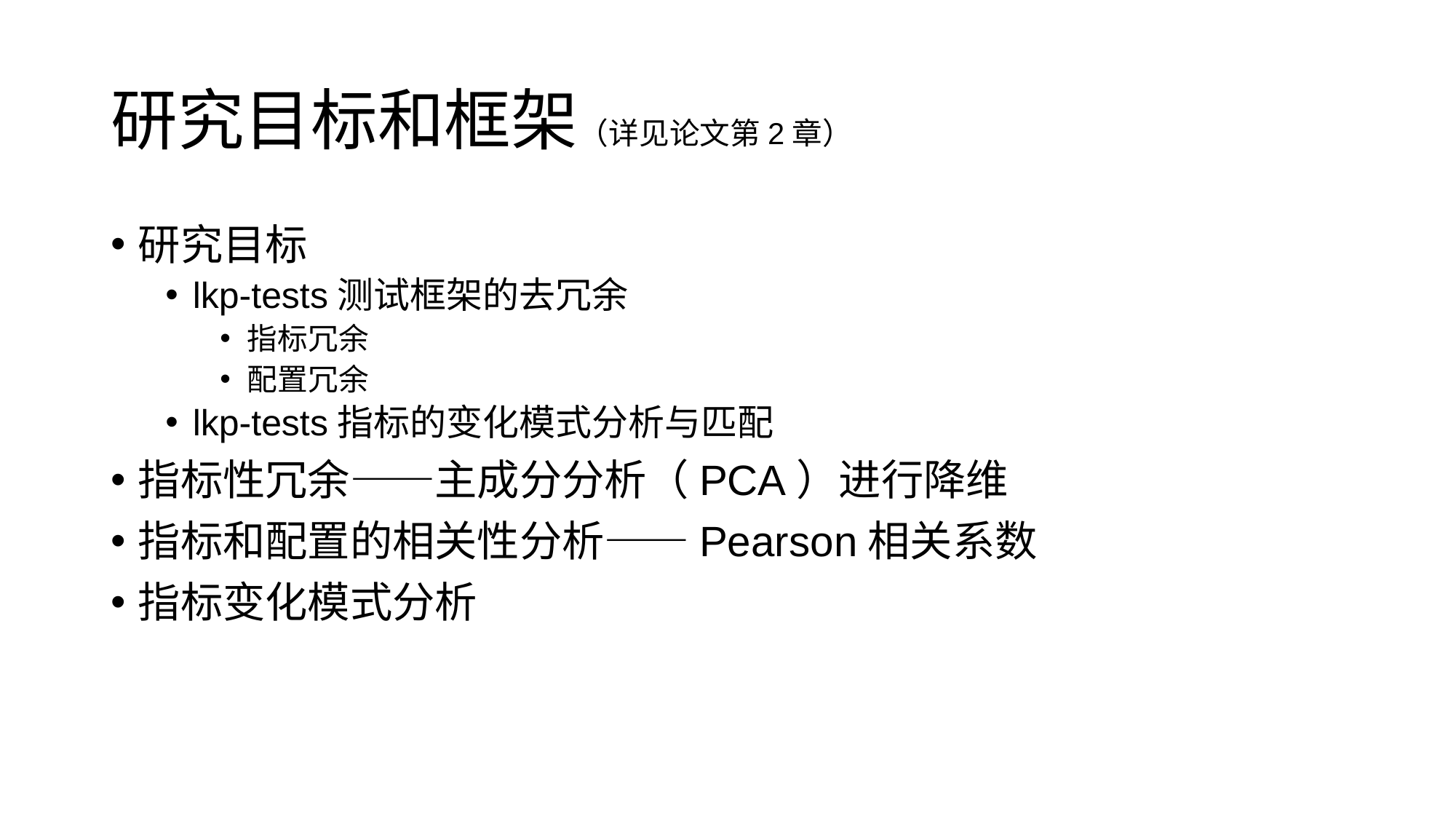

# 研究目标和框架（详见论文第2章）
研究目标
lkp-tests测试框架的去冗余
指标冗余
配置冗余
lkp-tests指标的变化模式分析与匹配
指标性冗余——主成分分析（PCA）进行降维
指标和配置的相关性分析——Pearson相关系数
指标变化模式分析